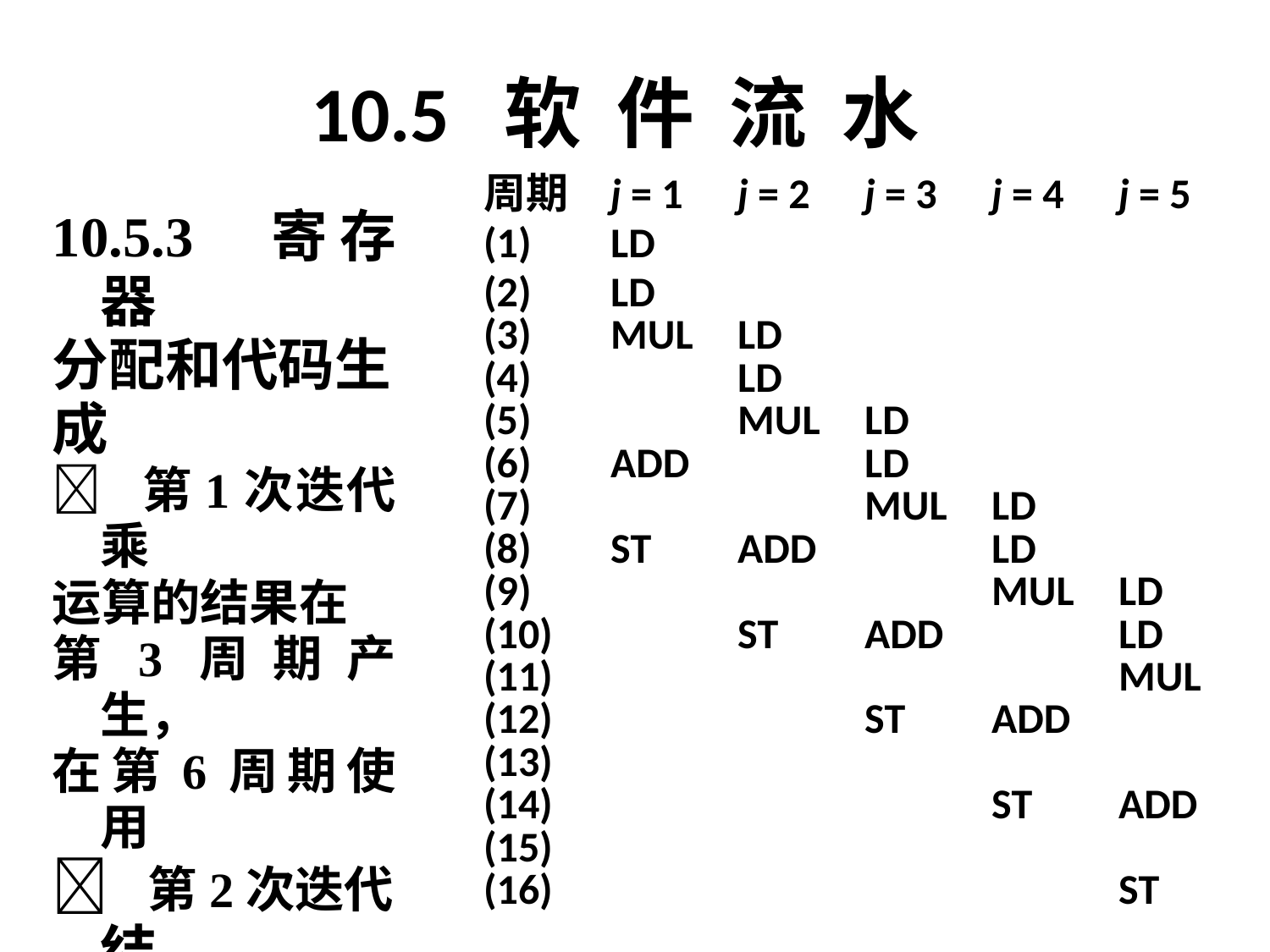

# 10.5  软  件  流  水
				周期	j = 1	j = 2	j = 3	j = 4	j = 5
				(1)	LD
				(2)	LD
				(3)	MUL 	LD
				(4)		LD
				(5)		MUL	LD
				(6)	ADD		LD
				(7)			MUL 	LD
				(8)	ST	ADD 		LD
				(9)				MUL	LD
				(10)		ST 	ADD		LD
				(11)					MUL
				(12)			ST	ADD
				(13)
				(14)				ST	ADD
				(15)
				(16)					ST
10.5.3  寄存器
分配和代码生
成
•  第1次迭代乘
运算的结果在
第3周期产生，
在第6周期使用
•  第2次迭代结
果在第5周期产
生，第8周期用
• 结果必须保存
在不同寄存器